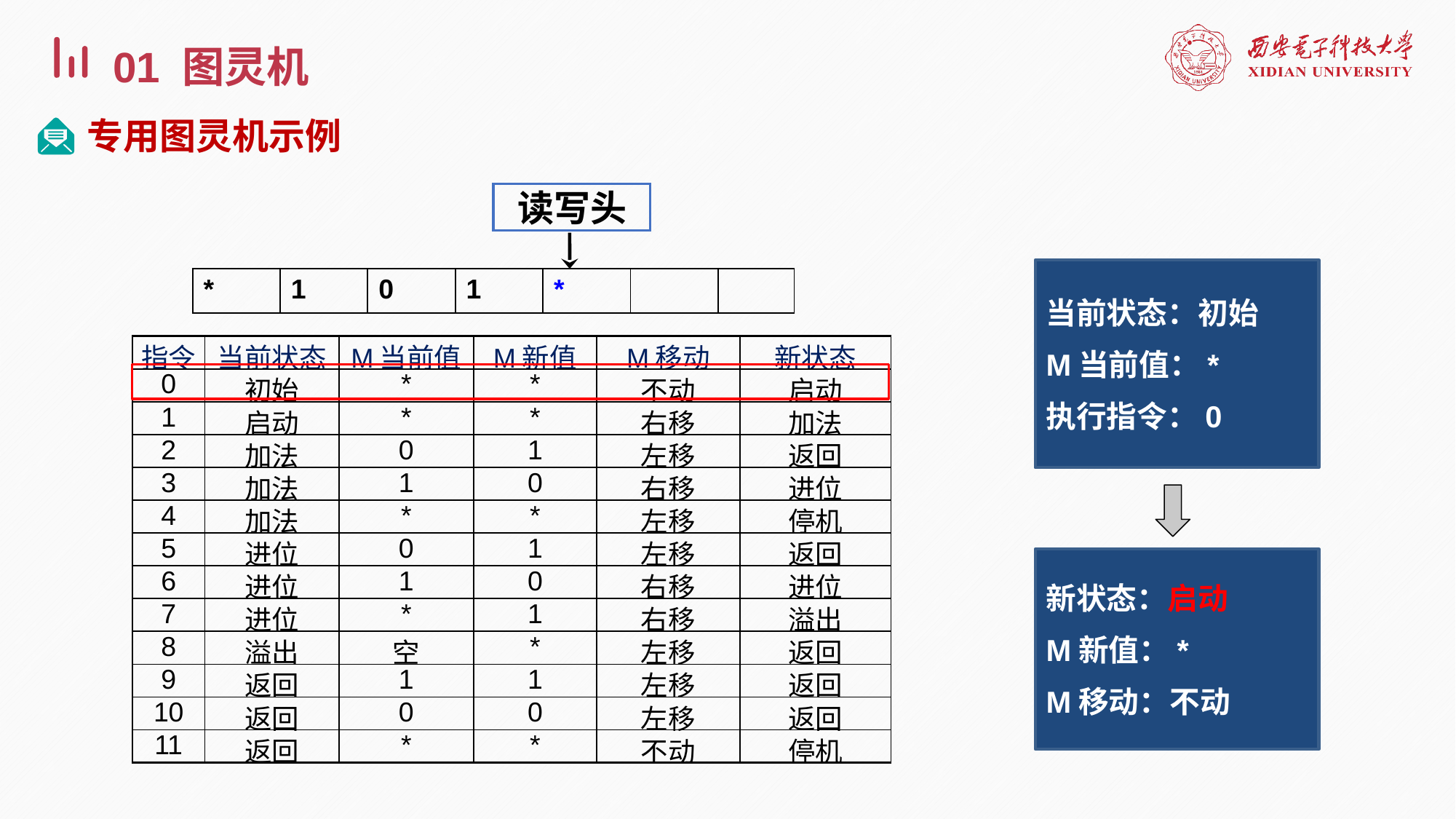

01 图灵机
专用图灵机示例

读写头

当前状态：初始
M当前值：*
执行指令：0
| \* | 1 | 0 | 1 | \* |  |  |
| --- | --- | --- | --- | --- | --- | --- |
| 指令 | 当前状态 | M当前值 | M新值 | M移动 | 新状态 |
| --- | --- | --- | --- | --- | --- |
| 0 | 初始 | \* | \* | 不动 | 启动 |
| 1 | 启动 | \* | \* | 右移 | 加法 |
| 2 | 加法 | 0 | 1 | 左移 | 返回 |
| 3 | 加法 | 1 | 0 | 右移 | 进位 |
| 4 | 加法 | \* | \* | 左移 | 停机 |
| 5 | 进位 | 0 | 1 | 左移 | 返回 |
| 6 | 进位 | 1 | 0 | 右移 | 进位 |
| 7 | 进位 | \* | 1 | 右移 | 溢出 |
| 8 | 溢出 | 空 | \* | 左移 | 返回 |
| 9 | 返回 | 1 | 1 | 左移 | 返回 |
| 10 | 返回 | 0 | 0 | 左移 | 返回 |
| 11 | 返回 | \* | \* | 不动 | 停机 |

新状态：启动
M新值：*
M移动：不动